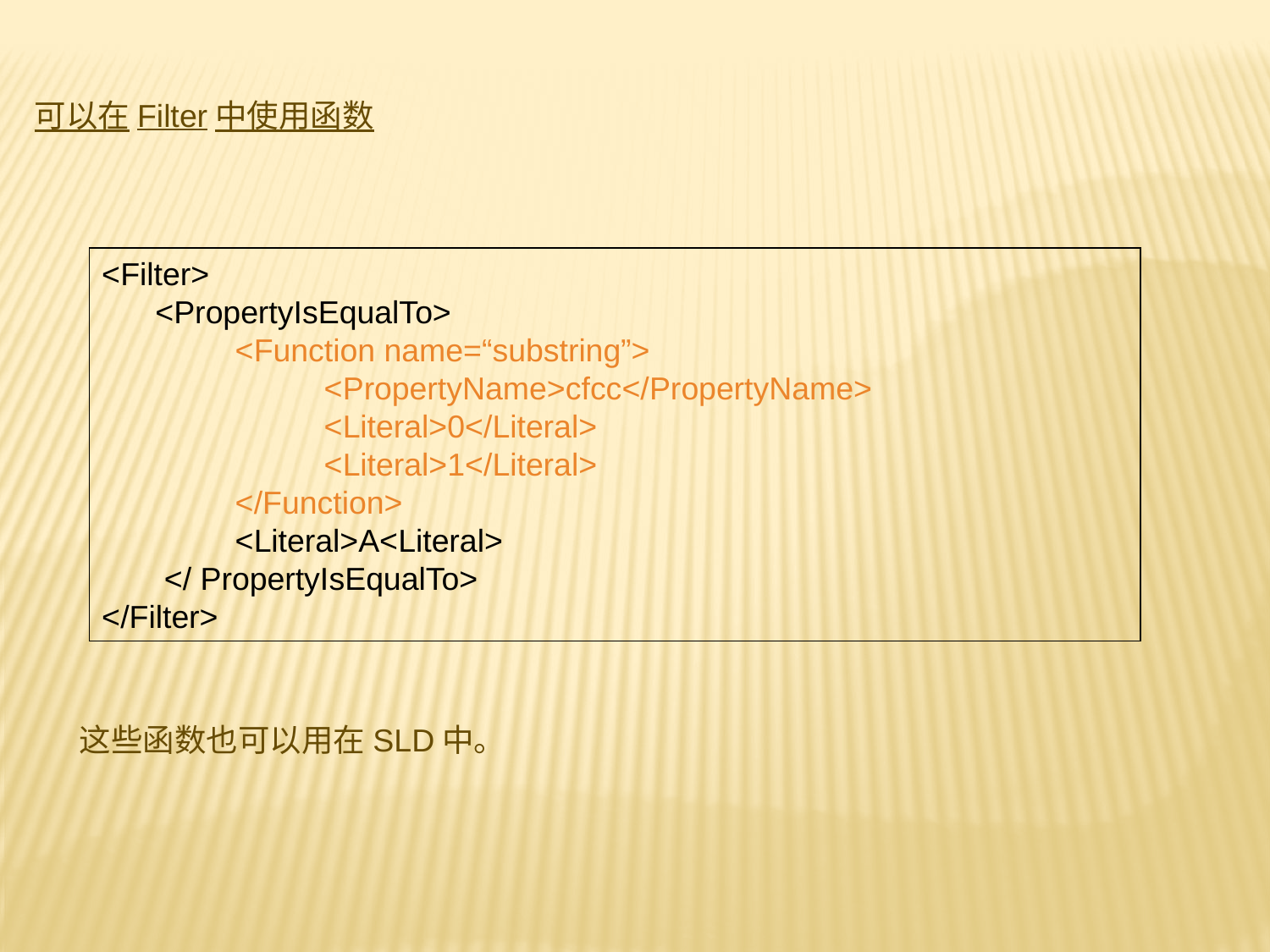

可以在Filter中使用函数
<Filter>
      <PropertyIsEqualTo>
               <Function name=“substring”>
                         <PropertyName>cfcc</PropertyName>
                         <Literal>0</Literal>
                         <Literal>1</Literal>
               </Function>
               <Literal>A<Literal>
       </ PropertyIsEqualTo>
</Filter>
这些函数也可以用在SLD中。